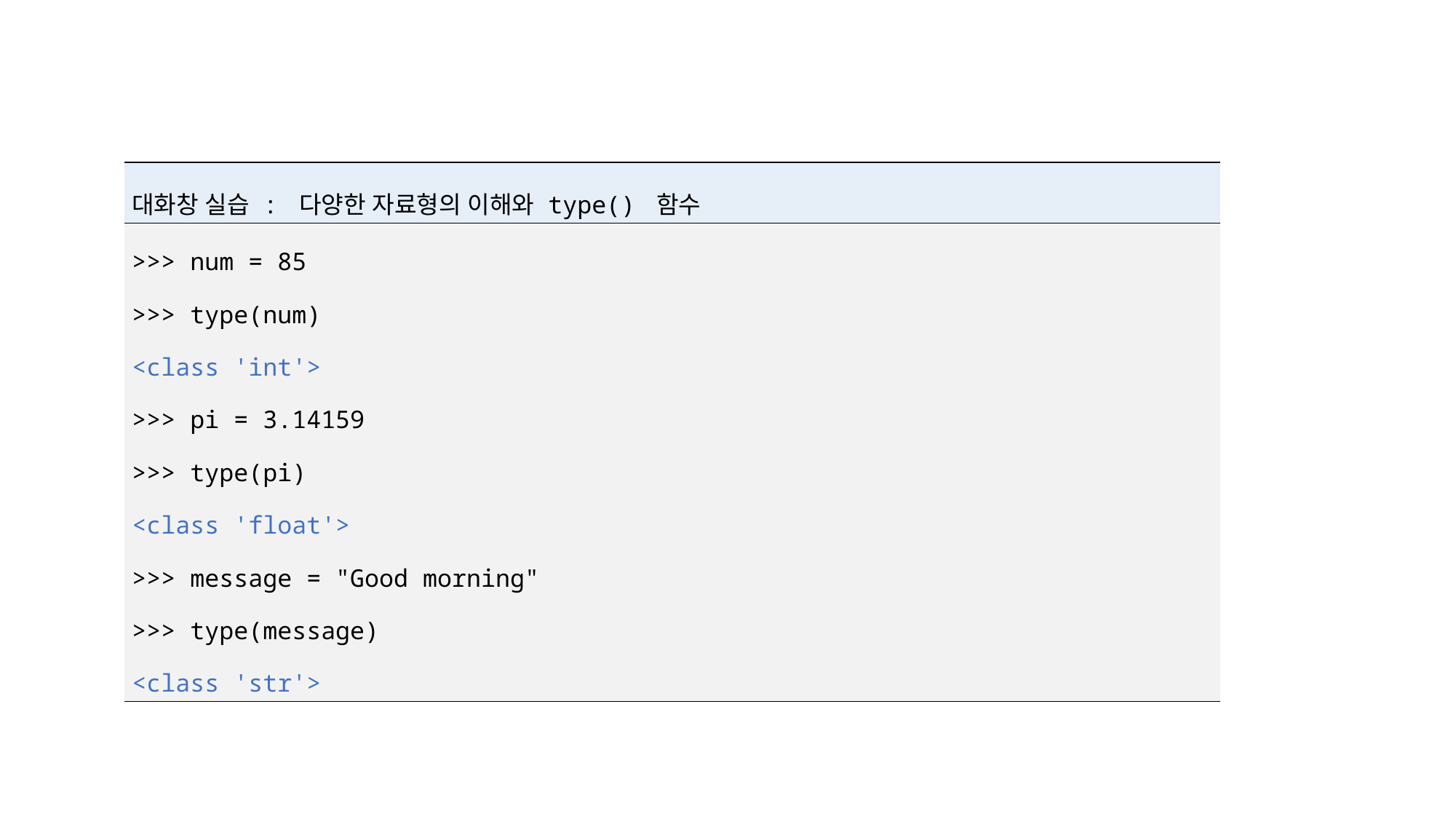

| 대화창 실습 : 다양한 자료형의 이해와 type() 함수 |
| --- |
| >>> num = 85 >>> type(num) <class 'int'> >>> pi = 3.14159 >>> type(pi) <class 'float'> >>> message = "Good morning" >>> type(message) <class 'str'> |